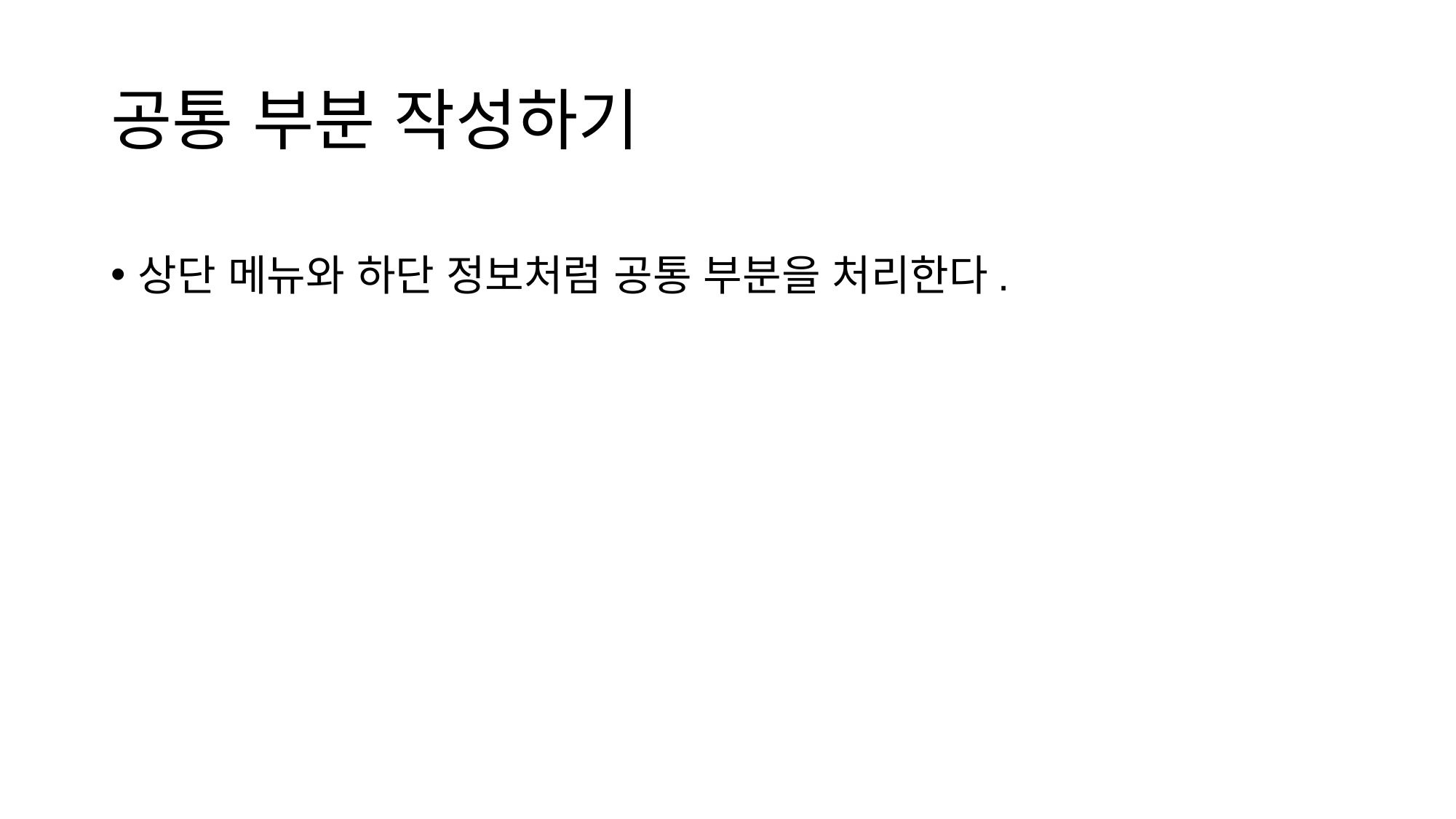

# 공통 부분 작성하기
상단 메뉴와 하단 정보처럼 공통 부분을 처리한다.